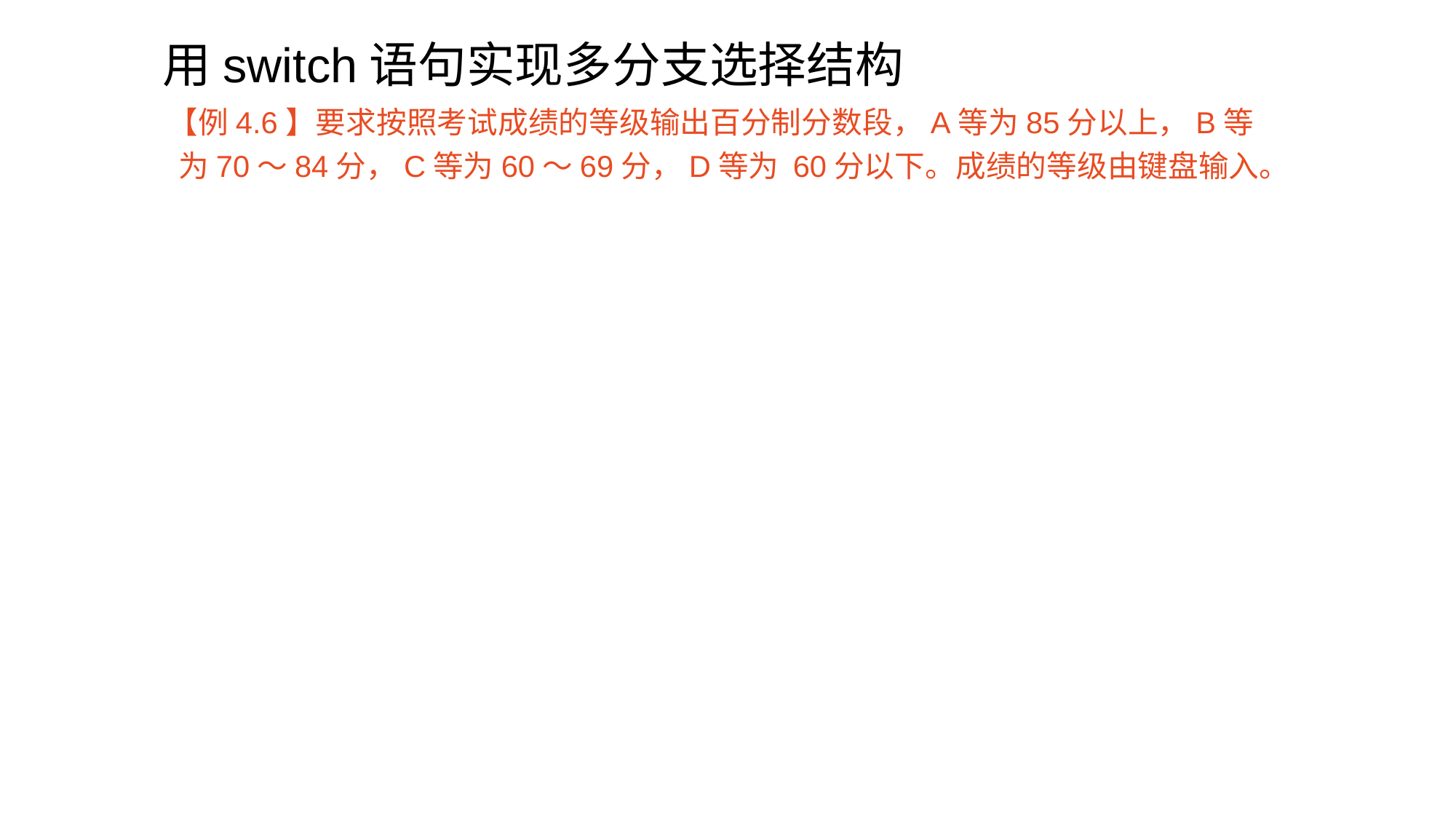

# 用switch语句实现多分支选择结构
【例4.6】要求按照考试成绩的等级输出百分制分数段，A等为85分以上，B等为70～84分，C等为60～69分，D等为 60分以下。成绩的等级由键盘输入。